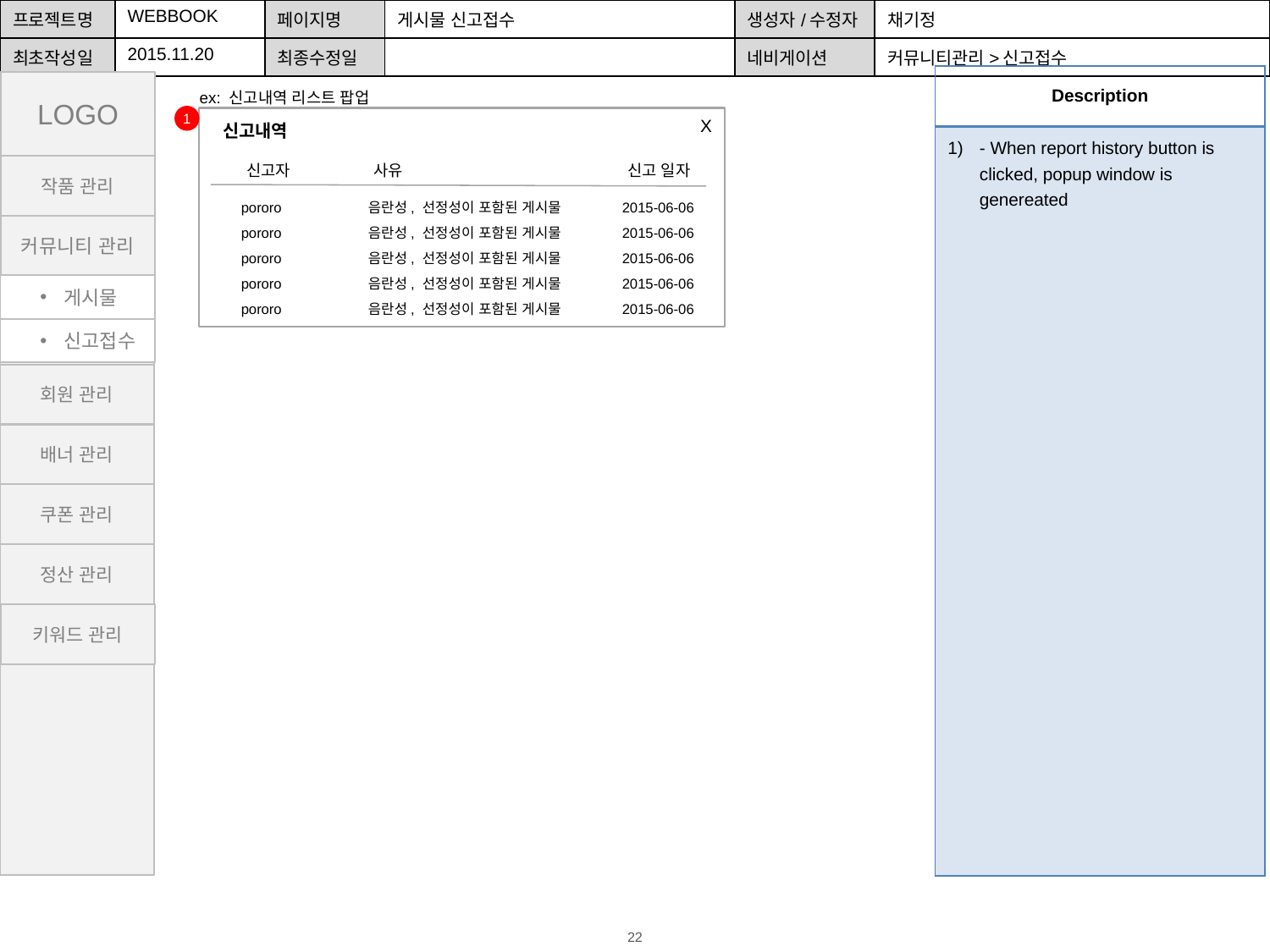

| 프로젝트명 | WEBBOOK | 페이지명 | 게시물 신고접수 | 생성자/수정자 | 채기정 |
| --- | --- | --- | --- | --- | --- |
| 최초작성일 | 2015.11.20 | 최종수정일 |  | 네비게이션 | 커뮤니티관리>신고접수 |
| Description |
| --- |
| - When report history button is clicked, popup window is genereated |

LOGO
ex: 신고내역 리스트 팝업
1

X
신고내역
신고자	사유		신고 일자
작품 관리
pororo	음란성, 선정성이 포함된 게시물	2015-06-06
pororo 	음란성, 선정성이 포함된 게시물	2015-06-06
pororo 	음란성, 선정성이 포함된 게시물	2015-06-06
pororo 	음란성, 선정성이 포함된 게시물	2015-06-06
pororo 	음란성, 선정성이 포함된 게시물	2015-06-06
커뮤니티 관리
게시물
신고접수
회원 관리
배너 관리
쿠폰 관리
정산 관리
키워드 관리